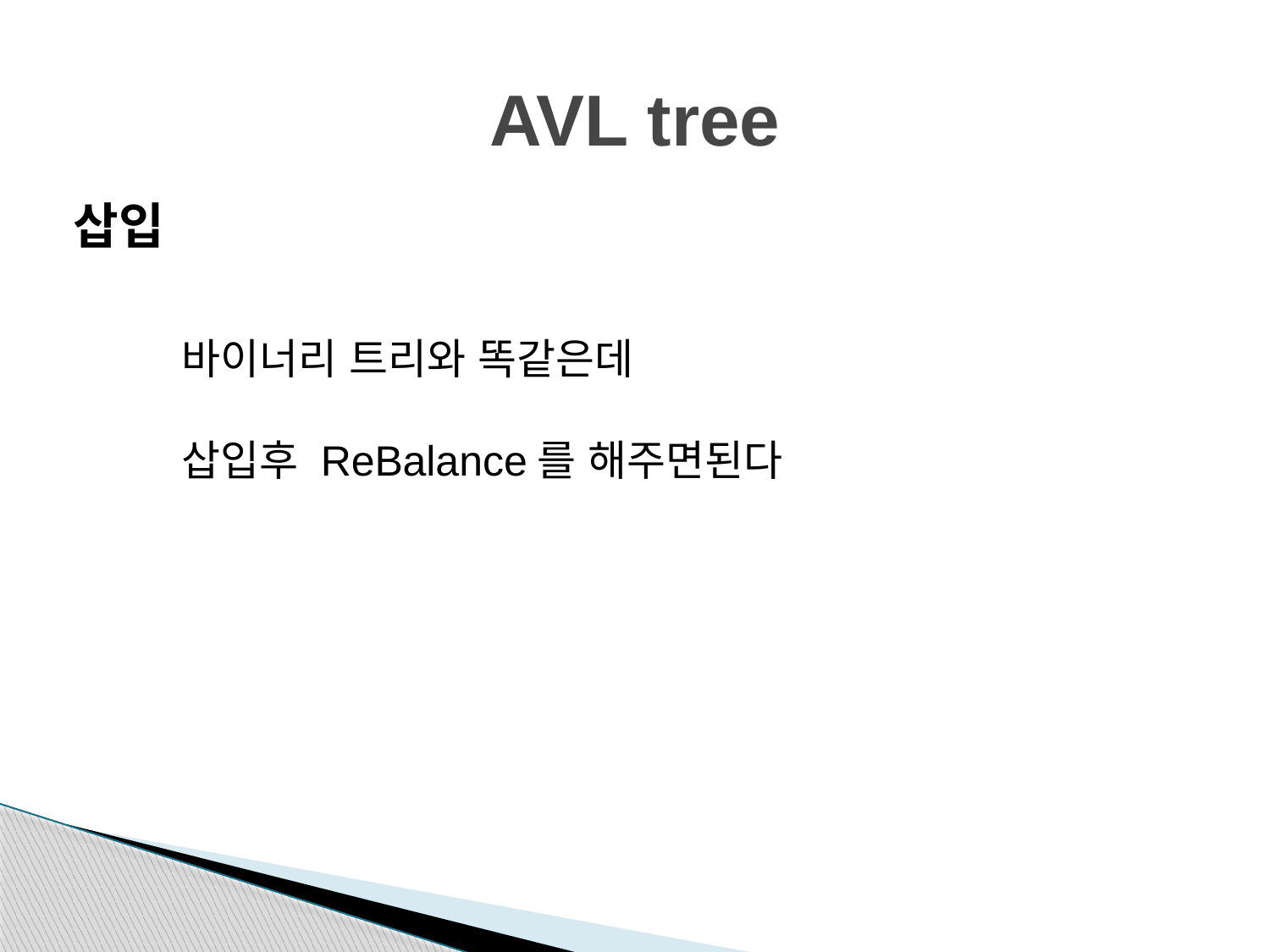

# AVL tree
삽입
바이너리 트리와 똑같은데

삽입후 ReBalance를 해주면된다